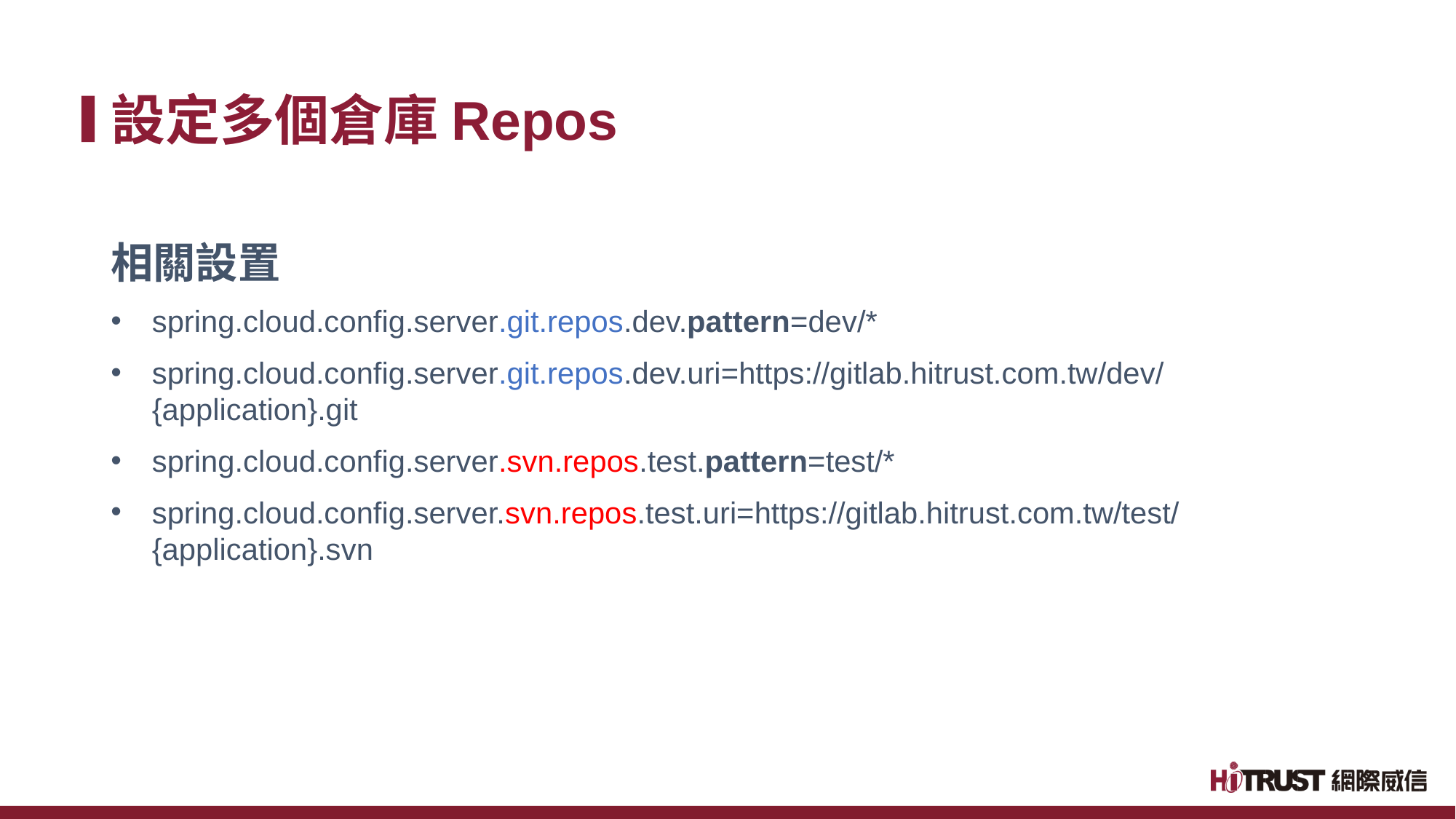

# 設定多個倉庫Repos

相關設置
spring.cloud.config.server.git.repos.dev.pattern=dev/*
spring.cloud.config.server.git.repos.dev.uri=https://gitlab.hitrust.com.tw/dev/{application}.git
spring.cloud.config.server.svn.repos.test.pattern=test/*
spring.cloud.config.server.svn.repos.test.uri=https://gitlab.hitrust.com.tw/test/{application}.svn